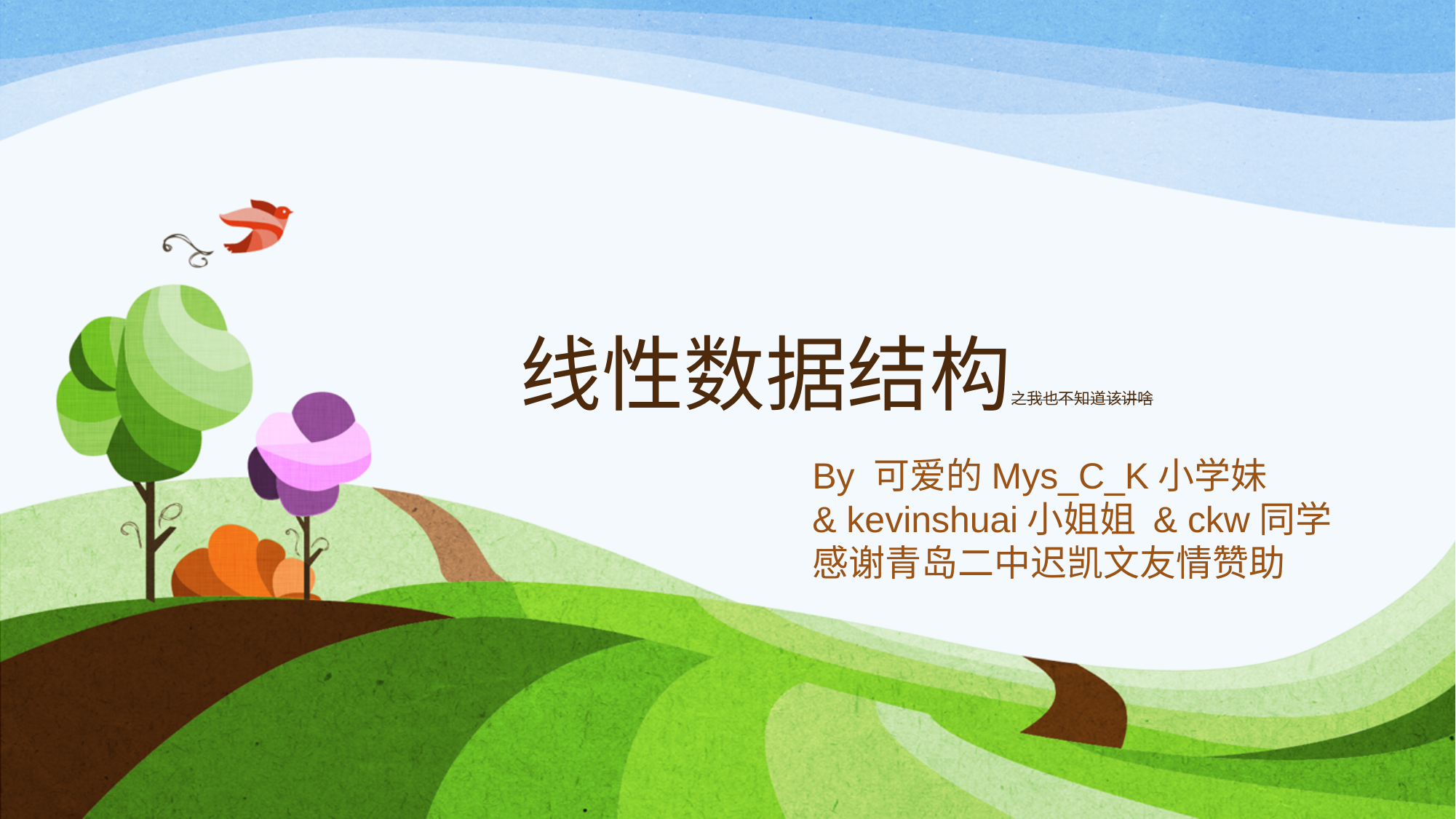

# 线性数据结构之我也不知道该讲啥
By 可爱的Mys_C_K小学妹
& kevinshuai小姐姐 & ckw同学
感谢青岛二中迟凯文友情赞助